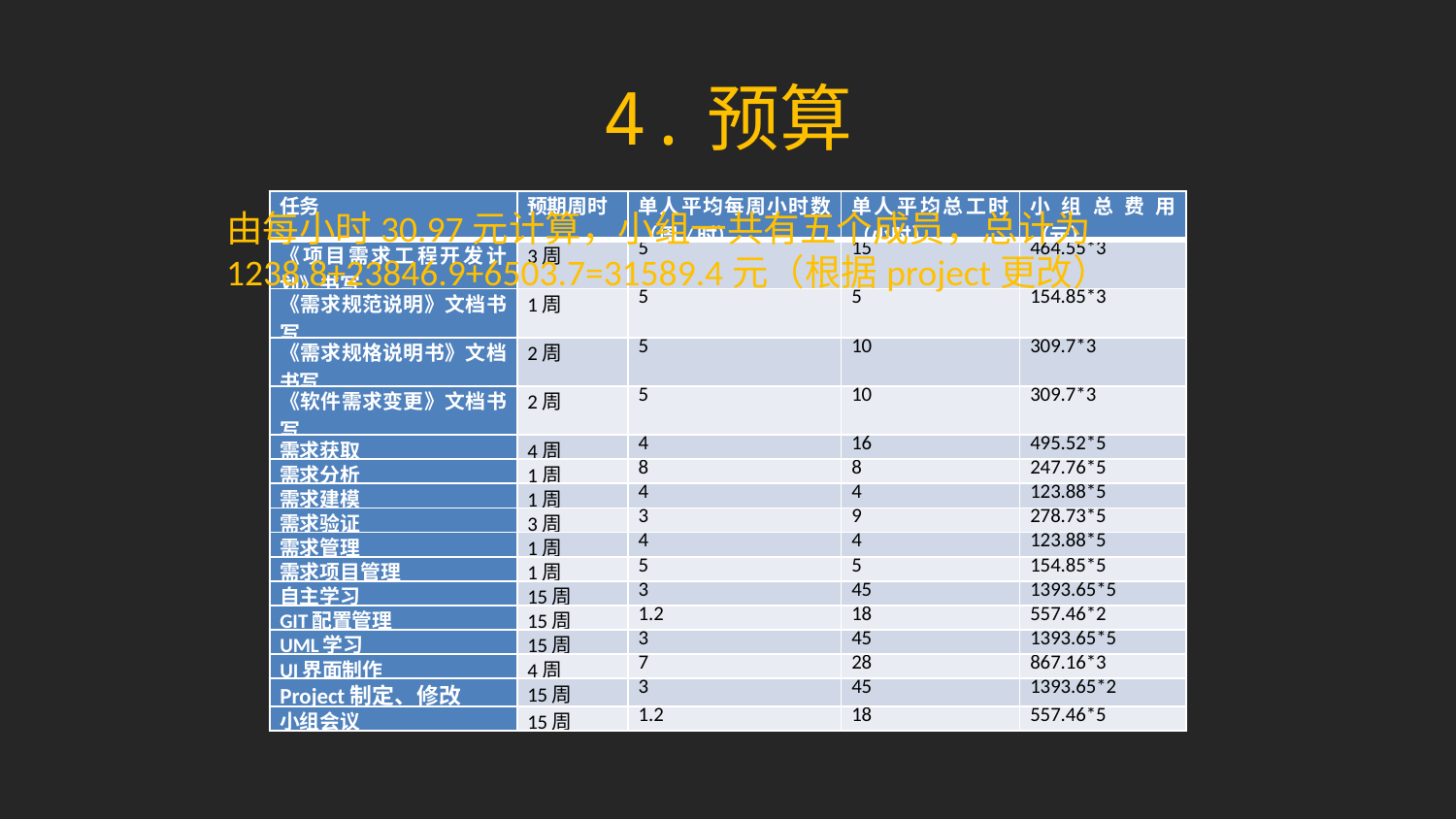

4.预算
| 任务 | 预期周时 | 单人平均每周小时数（周/时） | 单人平均总工时（小时） | 小组总费用（元） |
| --- | --- | --- | --- | --- |
| 《项目需求工程开发计划》书写 | 3周 | 5 | 15 | 464.55\*3 |
| 《需求规范说明》文档书写 | 1周 | 5 | 5 | 154.85\*3 |
| 《需求规格说明书》文档书写 | 2周 | 5 | 10 | 309.7\*3 |
| 《软件需求变更》文档书写 | 2周 | 5 | 10 | 309.7\*3 |
| 需求获取 | 4周 | 4 | 16 | 495.52\*5 |
| 需求分析 | 1周 | 8 | 8 | 247.76\*5 |
| 需求建模 | 1周 | 4 | 4 | 123.88\*5 |
| 需求验证 | 3周 | 3 | 9 | 278.73\*5 |
| 需求管理 | 1周 | 4 | 4 | 123.88\*5 |
| 需求项目管理 | 1周 | 5 | 5 | 154.85\*5 |
| 自主学习 | 15周 | 3 | 45 | 1393.65\*5 |
| GIT配置管理 | 15周 | 1.2 | 18 | 557.46\*2 |
| UML学习 | 15周 | 3 | 45 | 1393.65\*5 |
| UI界面制作 | 4周 | 7 | 28 | 867.16\*3 |
| Project制定、修改 | 15周 | 3 | 45 | 1393.65\*2 |
| 小组会议 | 15周 | 1.2 | 18 | 557.46\*5 |

由每小时30.97元计算，小组一共有五个成员，总计为1238.8+23846.9+6503.7=31589.4元（根据project更改）